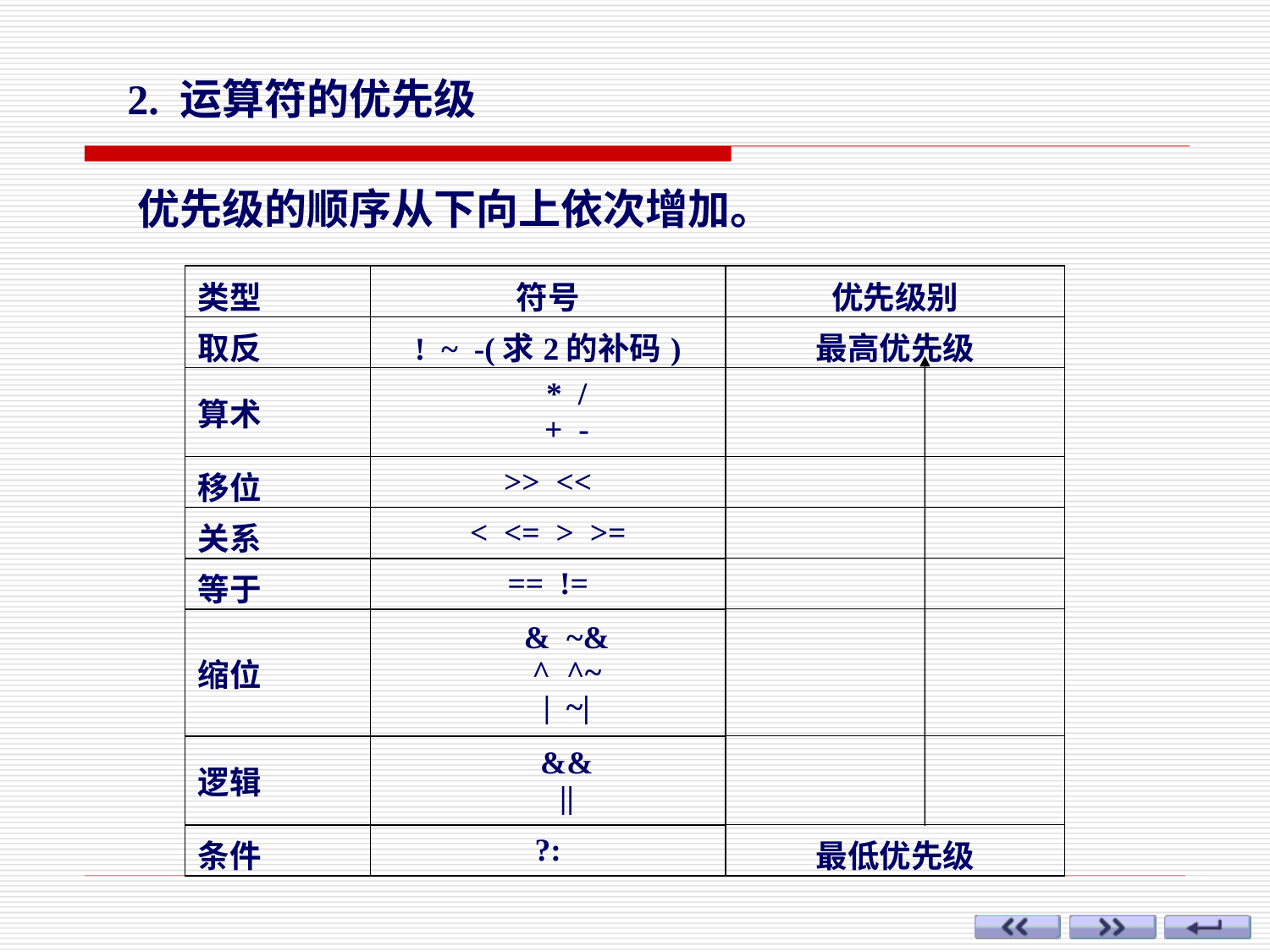

2. 运算符的优先级
优先级的顺序从下向上依次增加。

| 类型 | 符号 | 优先级别 |
| --- | --- | --- |
| 取反 | ! ~ -(求2的补码) | 最高优先级 |
| 算术 | \* / + - |  |
| 移位 | >> << |  |
| 关系 | < <= > >= |  |
| 等于 | == != |  |
| 缩位 | & ~& ^ ^~ | ~| |  |
| 逻辑 | && || |  |
| 条件 | ?: | 最低优先级 |